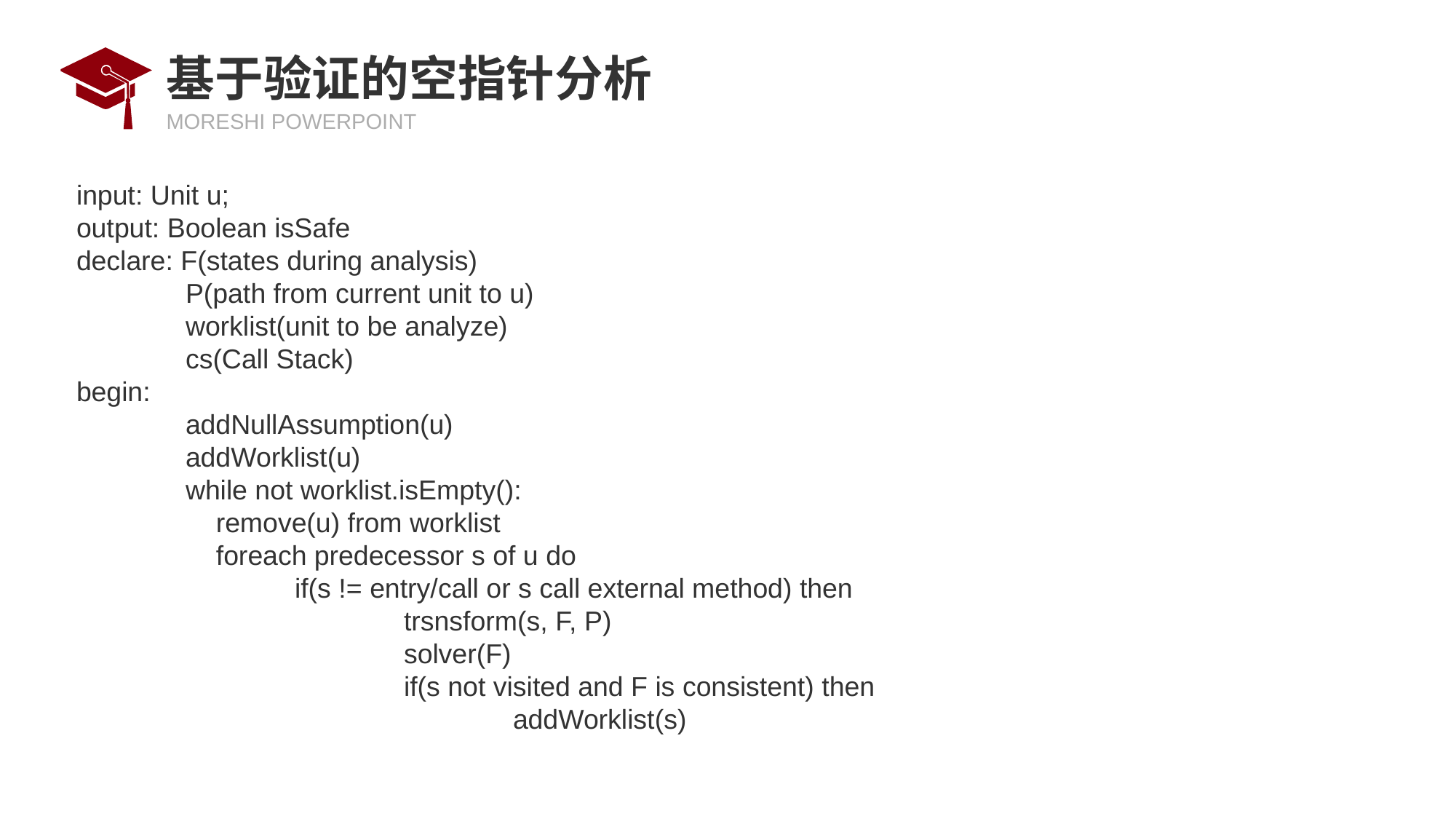

# 基于验证的空指针分析
input: Unit u;
output: Boolean isSafe
declare: F(states during analysis)
	P(path from current unit to u)
	worklist(unit to be analyze)
	cs(Call Stack)
begin:
	addNullAssumption(u)
	addWorklist(u)
	while not worklist.isEmpty():
	    remove(u) from worklist
	    foreach predecessor s of u do
		if(s != entry/call or s call external method) then
			trsnsform(s, F, P)
			solver(F)
			if(s not visited and F is consistent) then
				addWorklist(s)